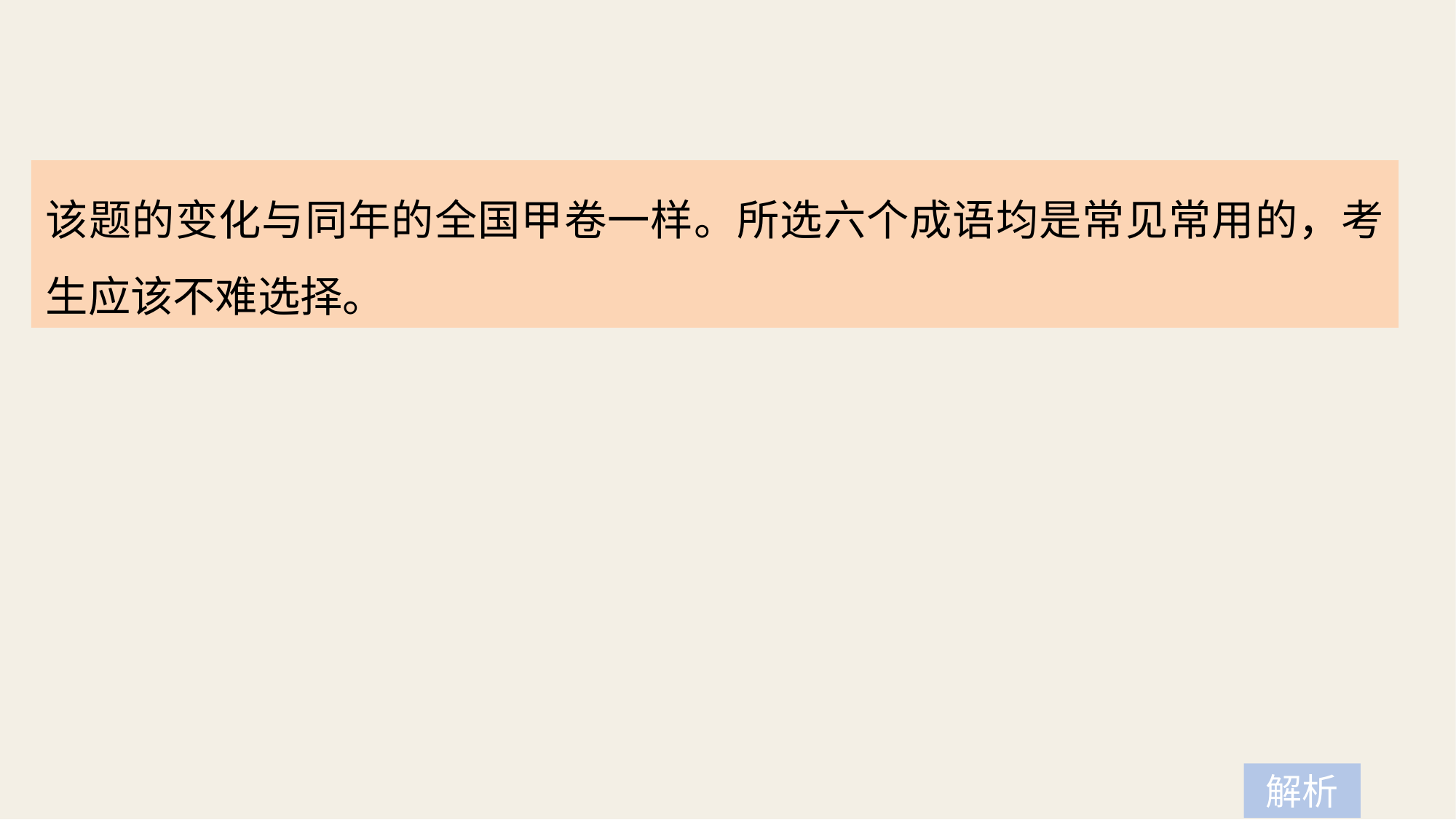

该题的变化与同年的全国甲卷一样。所选六个成语均是常见常用的，考生应该不难选择。
解析